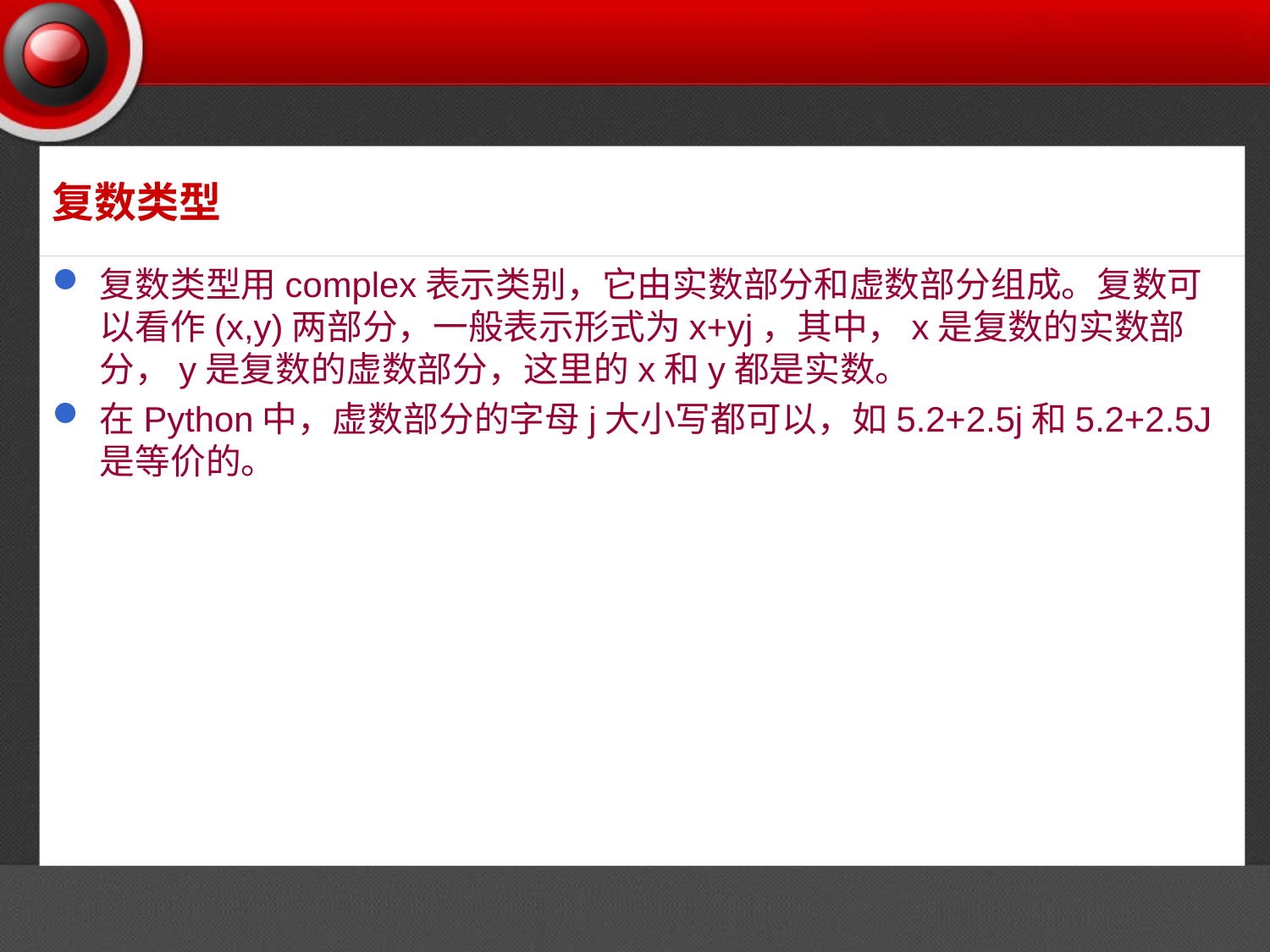

# 复数类型
复数类型用complex表示类别，它由实数部分和虚数部分组成。复数可以看作(x,y)两部分，一般表示形式为x+yj，其中，x是复数的实数部分，y是复数的虚数部分，这里的x和y都是实数。
在Python中，虚数部分的字母j大小写都可以，如5.2+2.5j和5.2+2.5J是等价的。